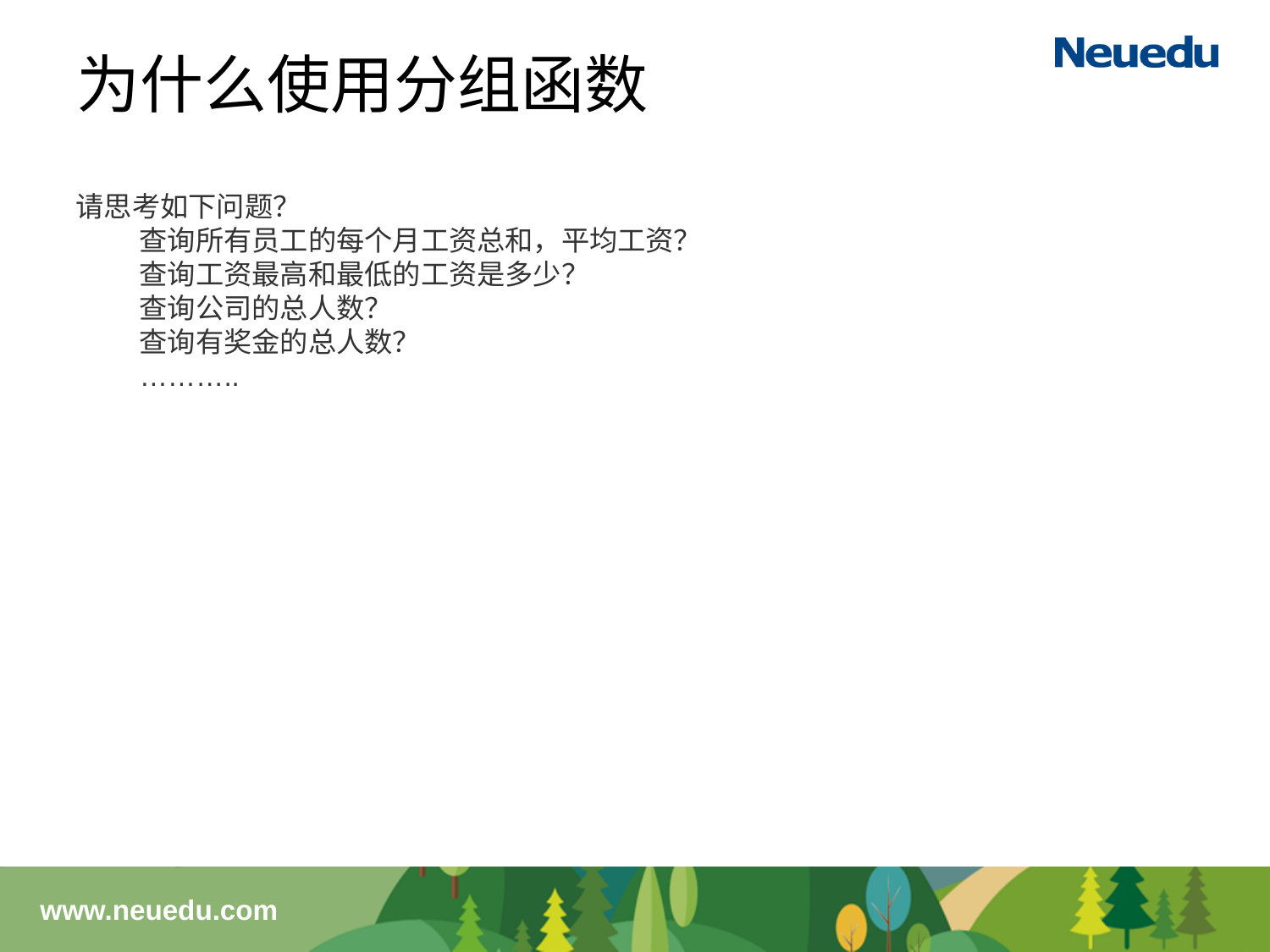

为什么使用分组函数
请思考如下问题？
查询所有员工的每个月工资总和，平均工资？
查询工资最高和最低的工资是多少？
查询公司的总人数？
查询有奖金的总人数？
………..